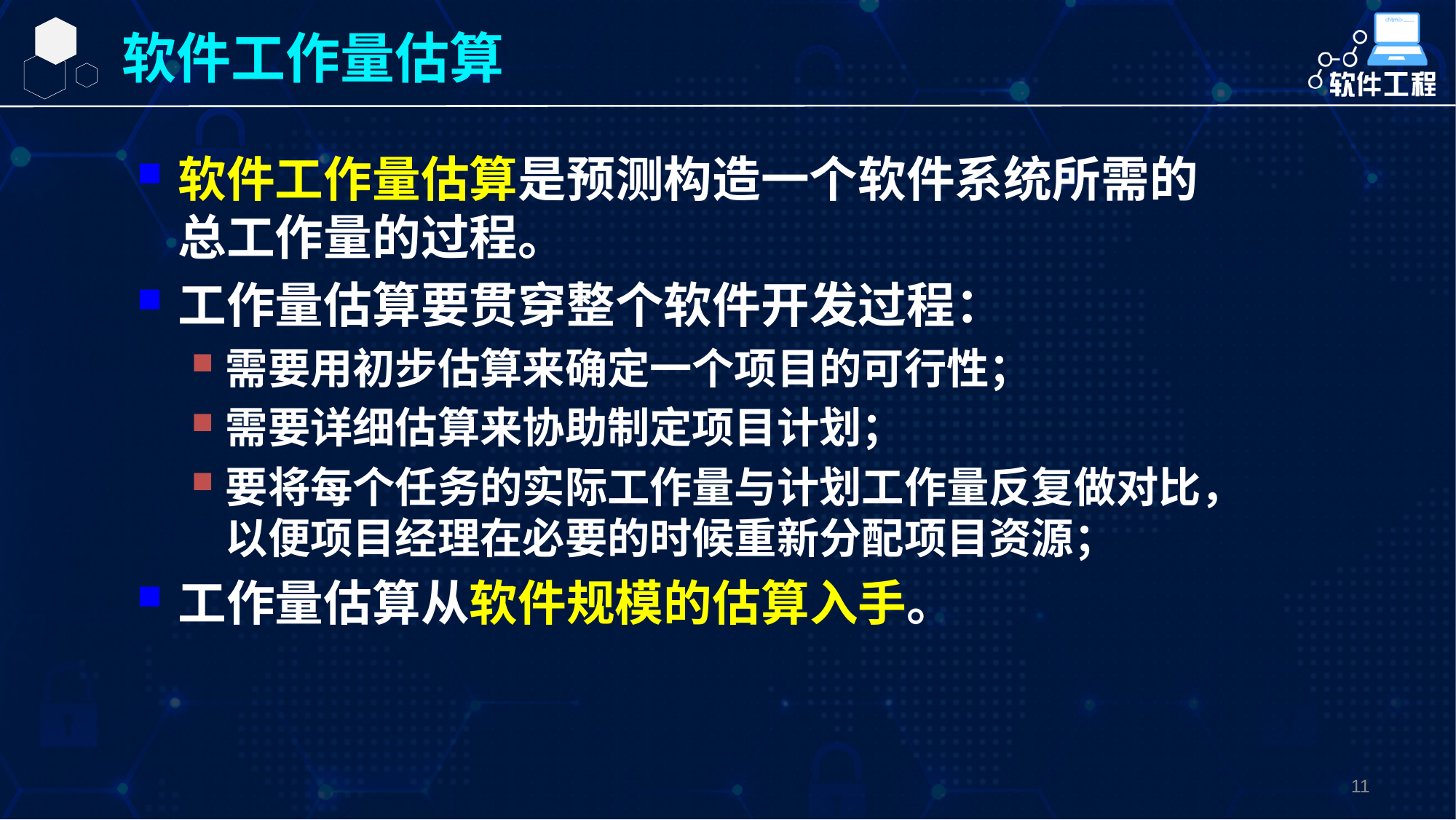

11
软件工作量估算
软件工作量估算是预测构造一个软件系统所需的总工作量的过程。
工作量估算要贯穿整个软件开发过程：
需要用初步估算来确定一个项目的可行性；
需要详细估算来协助制定项目计划；
要将每个任务的实际工作量与计划工作量反复做对比，以便项目经理在必要的时候重新分配项目资源；
工作量估算从软件规模的估算入手。